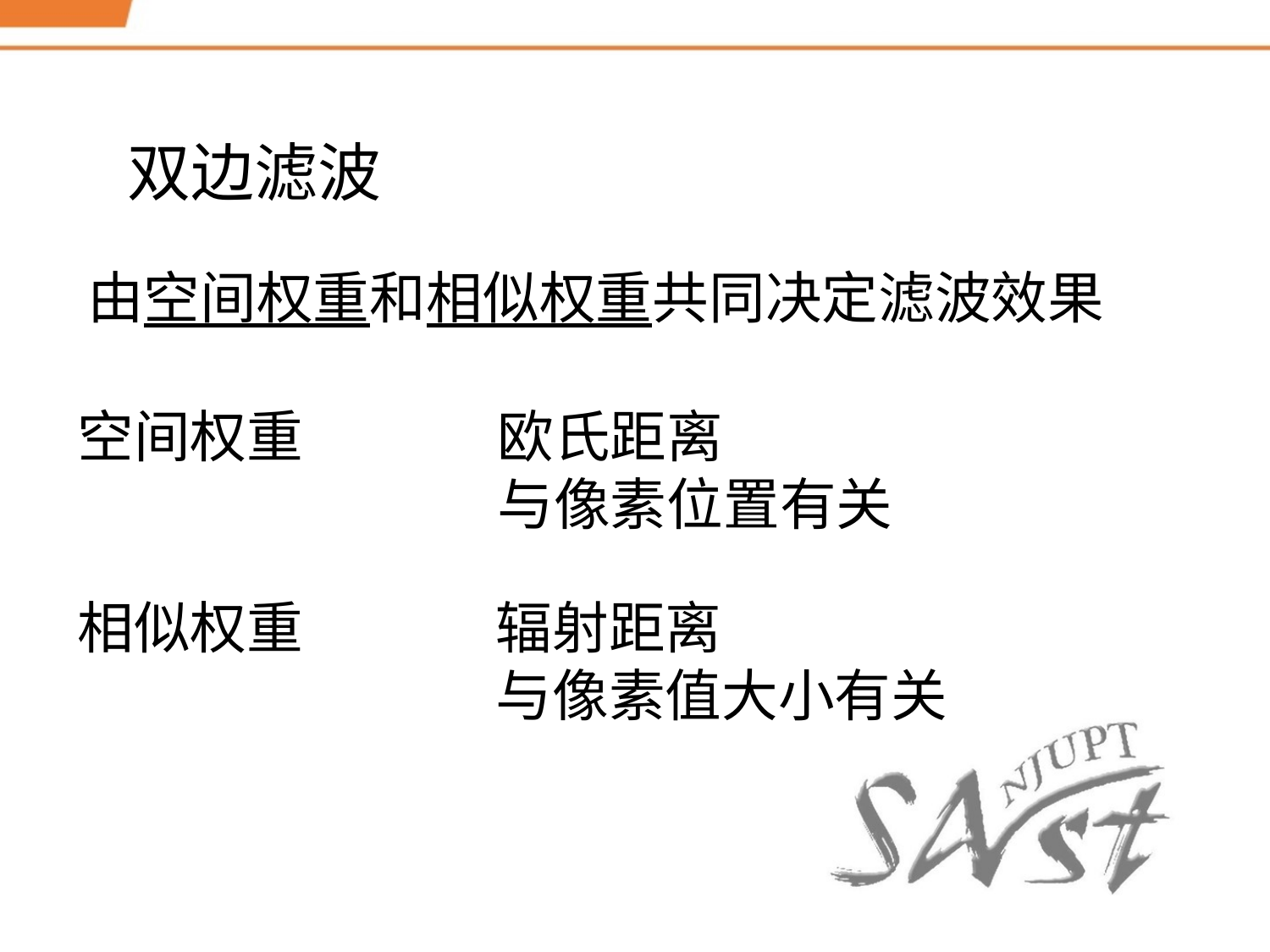

双边滤波
由空间权重和相似权重共同决定滤波效果
空间权重
欧氏距离
与像素位置有关
相似权重
辐射距离
与像素值大小有关